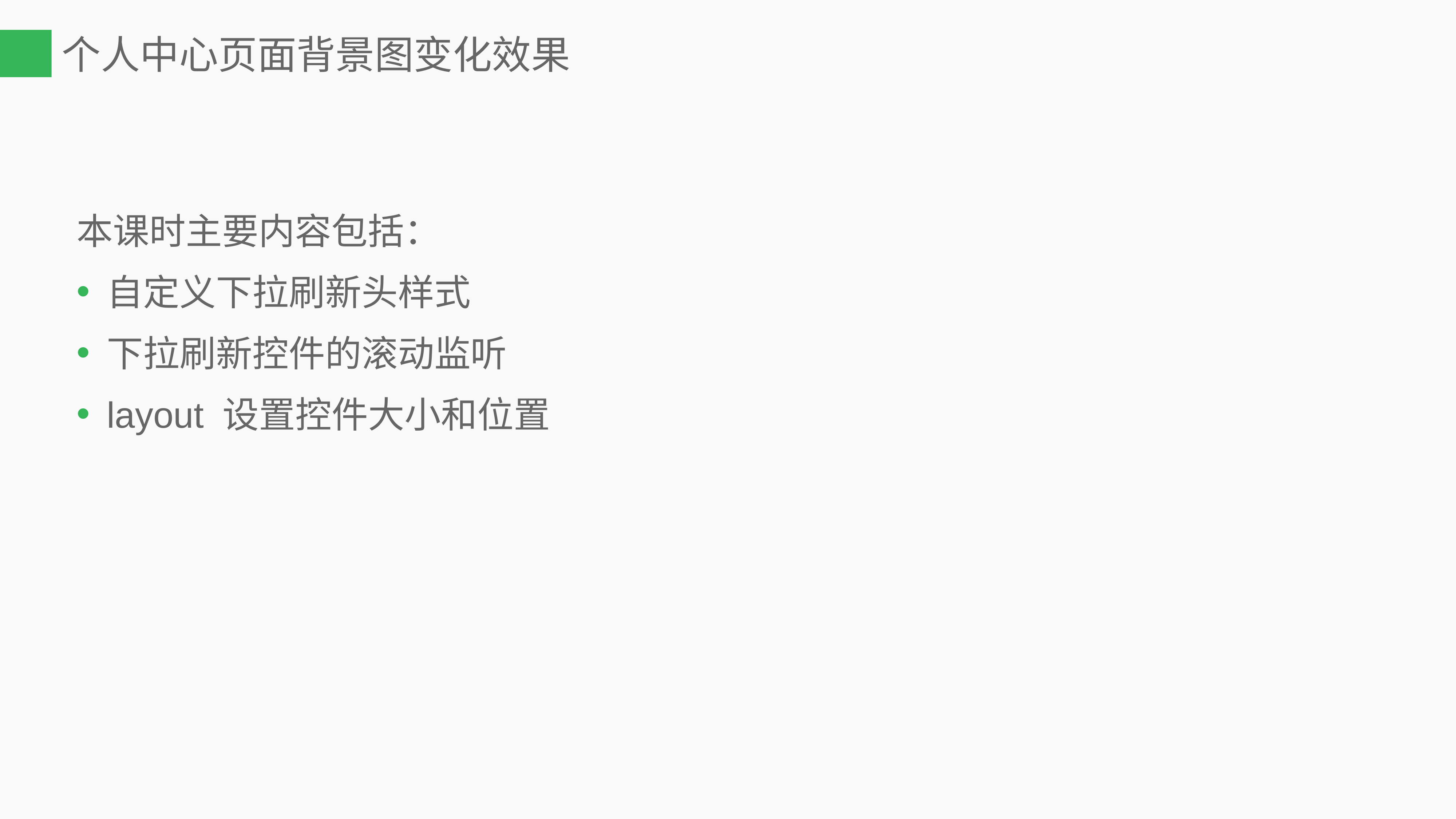

# 个人中心页面背景图变化效果
本课时主要内容包括：
自定义下拉刷新头样式
下拉刷新控件的滚动监听
layout 设置控件大小和位置